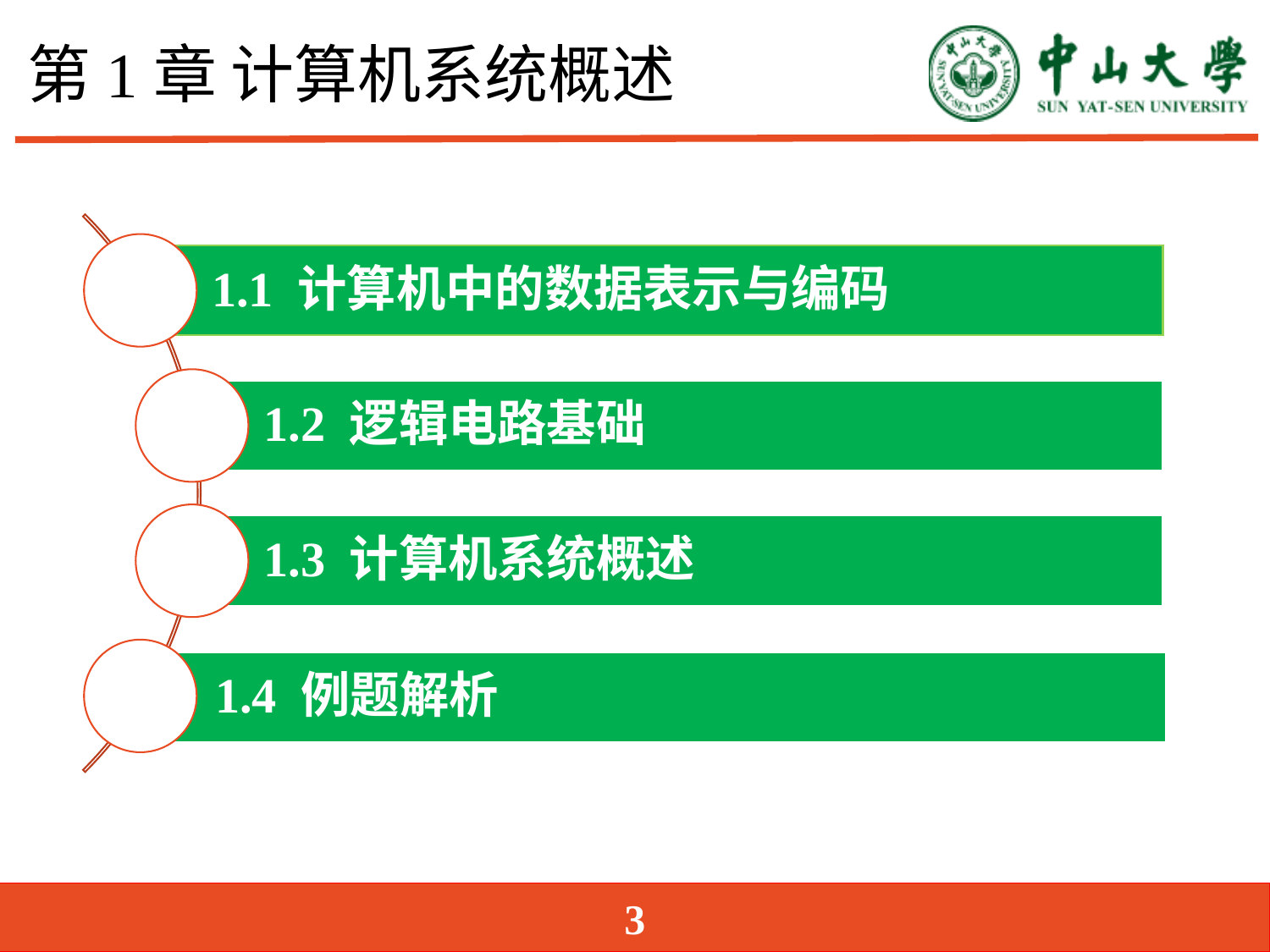

# 第1章 计算机系统概述
1.1 计算机中的数据表示与编码
1.2 逻辑电路基础
1.3 计算机系统概述
1.4 例题解析
3